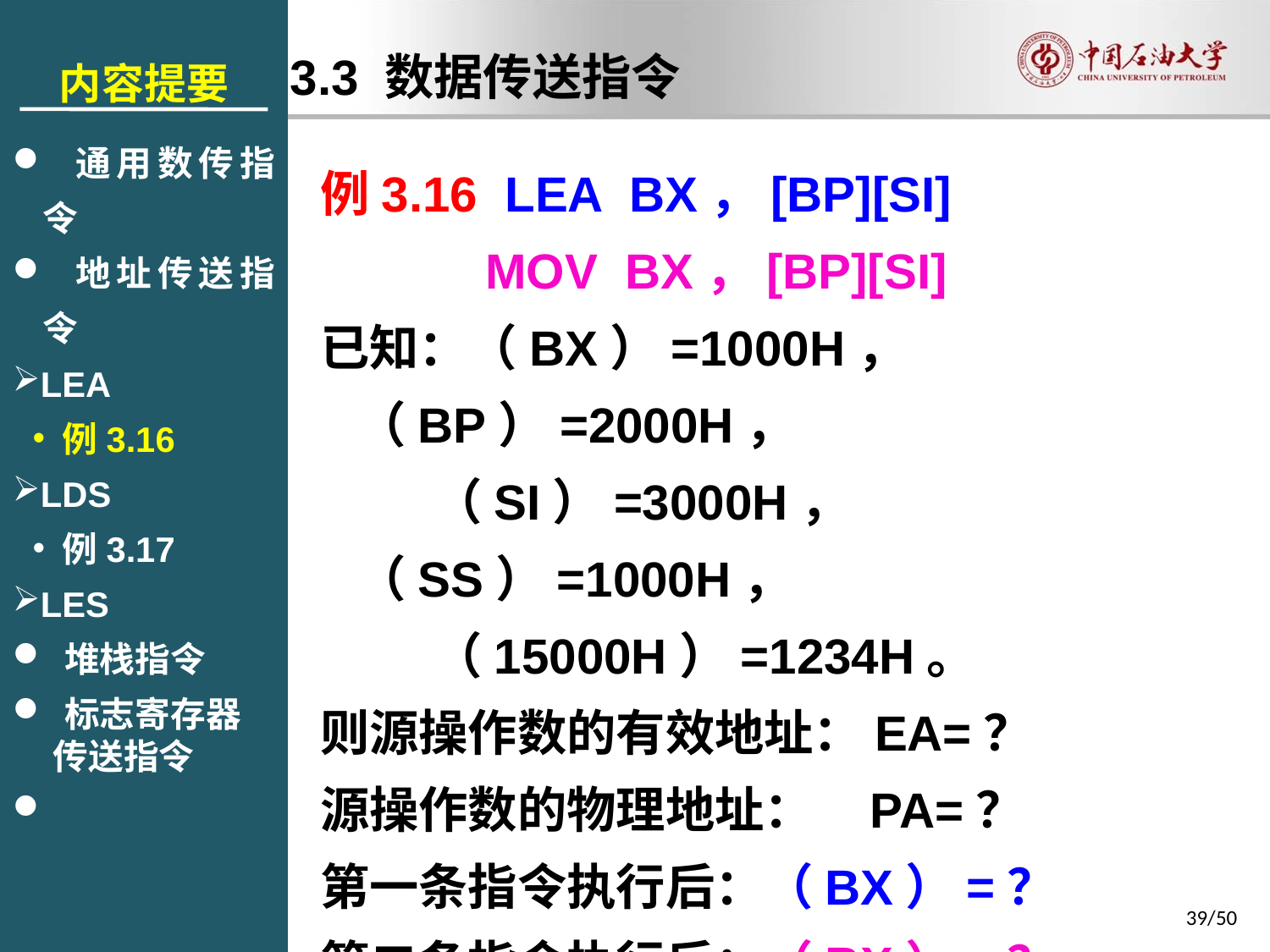

内容提要
 通用数传指令
 地址传送指令
LEA
例3.16
LDS
例3.17
LES
 堆栈指令
 标志寄存器
    传送指令

3.3 数据传送指令
例3.16  LEA  BX，[BP][SI]
            MOV  BX，[BP][SI]
已知：（BX）=1000H，（BP）=2000H，
         （SI）=3000H，（SS）=1000H，
         （15000H）=1234H。
则源操作数的有效地址：EA=？
源操作数的物理地址：    PA=？
第一条指令执行后：（BX）=？
第二条指令执行后：（BX）=？
39/50